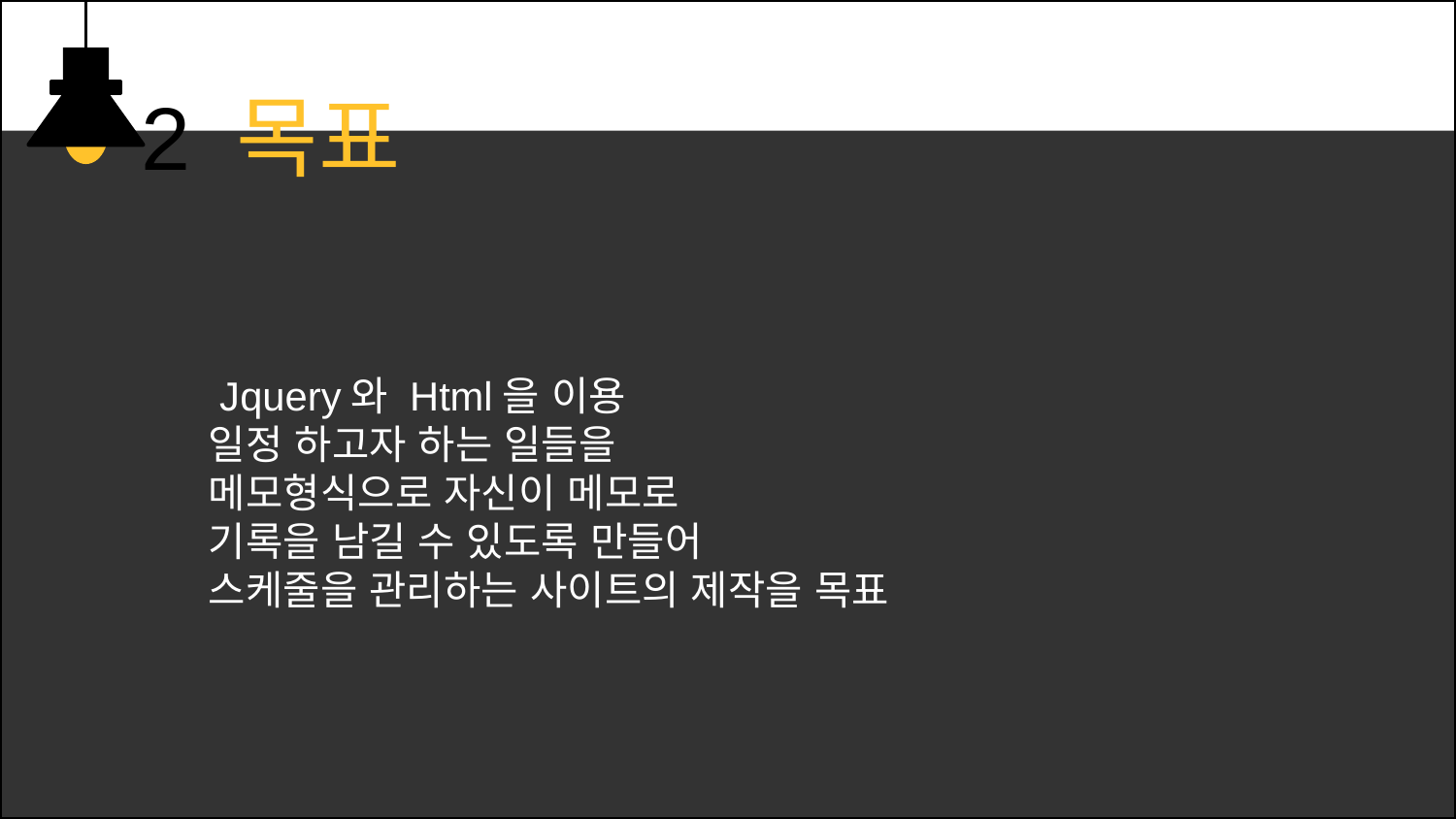

2 목표
 Jquery와 Html을 이용
일정 하고자 하는 일들을
메모형식으로 자신이 메모로
기록을 남길 수 있도록 만들어
스케줄을 관리하는 사이트의 제작을 목표